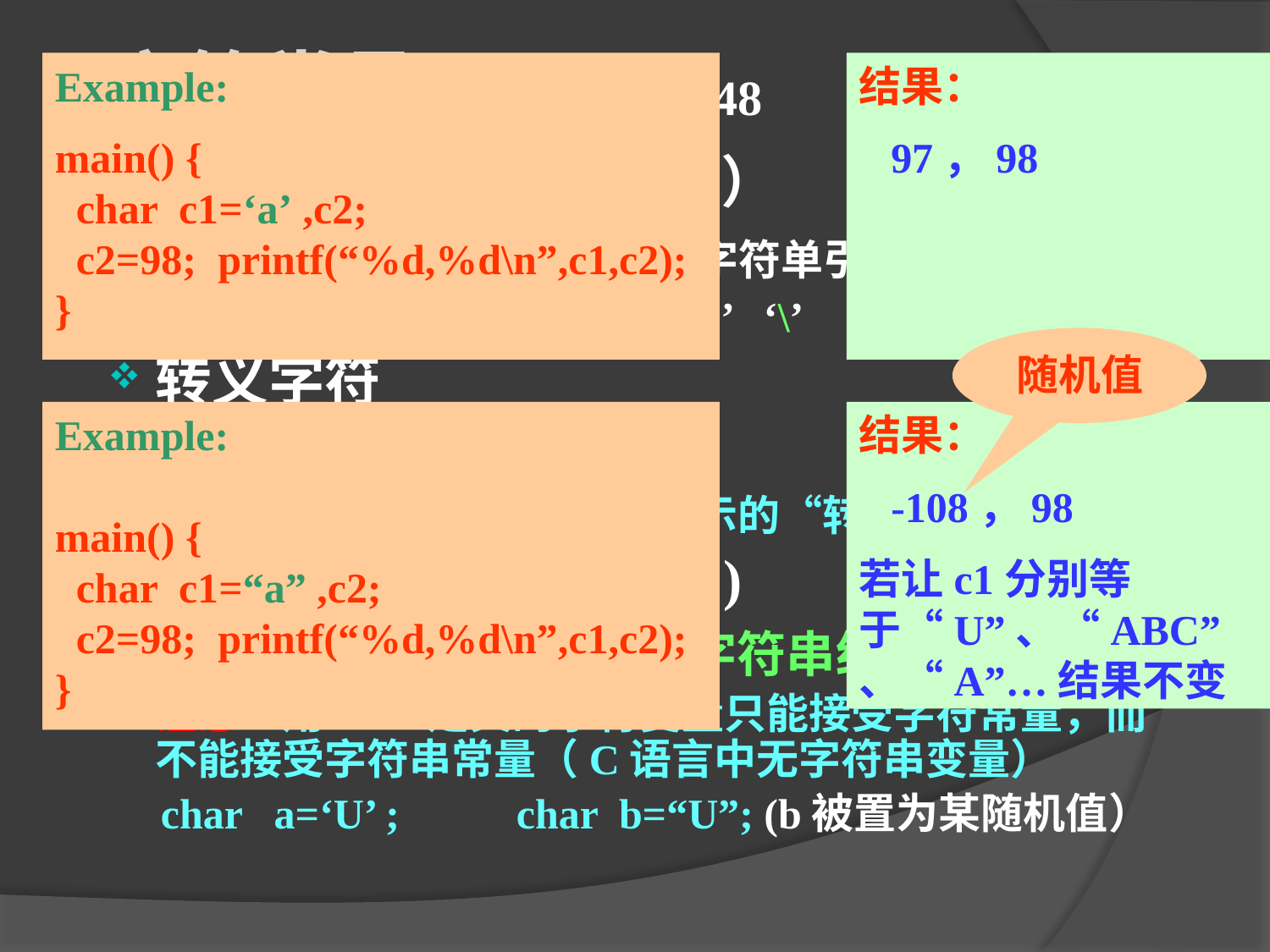

Example:
main() {
  char  c1=‘a’ ,c2;
  c2=98;  printf(“%d,%d\n”,c1,c2);
}
字符常量              P48
结果：
   97，98
普通字符（可显示字符）
    ‘A’       ‘？’             （只能单字符单引号）
    错误：‘ABC’    “A”     ‘’’    ‘”’   ‘\’
转义字符
   如回车符、单引号、反斜杠等
    在程序中这些符号用表3.3所示的“转义字符”表示。
字符串(用双引号括起)
   “A”     “?”     (以‘\0’为字符串结束标志)
注意：用char定义的字符变量只能接受字符常量，而不能接受字符串常量（C语言中无字符串变量）
     char   a=‘U’ ;           char  b=“U”; (b被置为某随机值）
随机值
Example:
main() {
  char  c1=“a” ,c2;
  c2=98;  printf(“%d,%d\n”,c1,c2);
}
结果：
   -108，98
若让c1分别等于“U”、“ABC”、“A”…结果不变